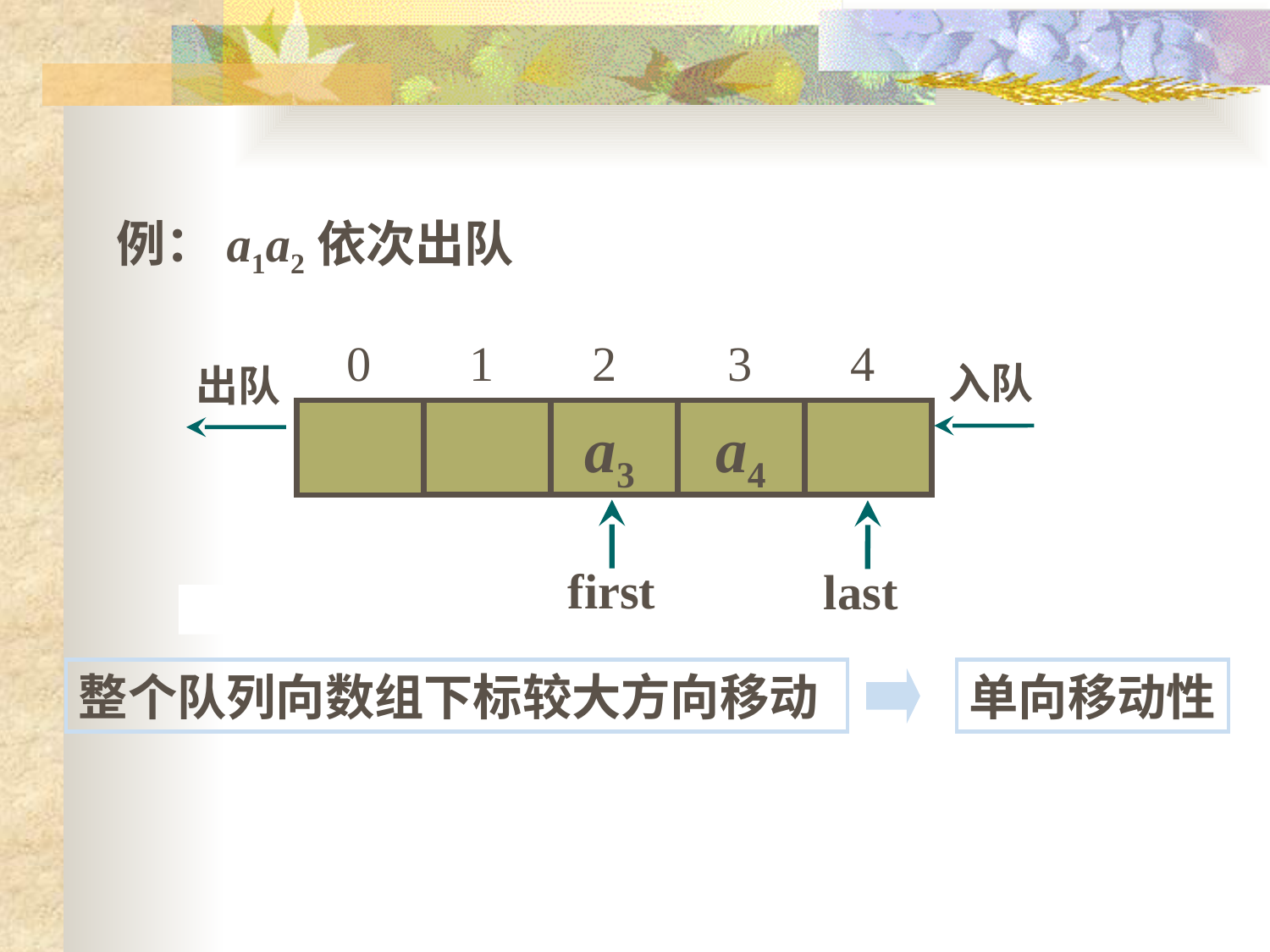

例：a1a2依次出队
0        1        2         3        4
入队
出队

a3
a4

first

last

整个队列向数组下标较大方向移动
单向移动性